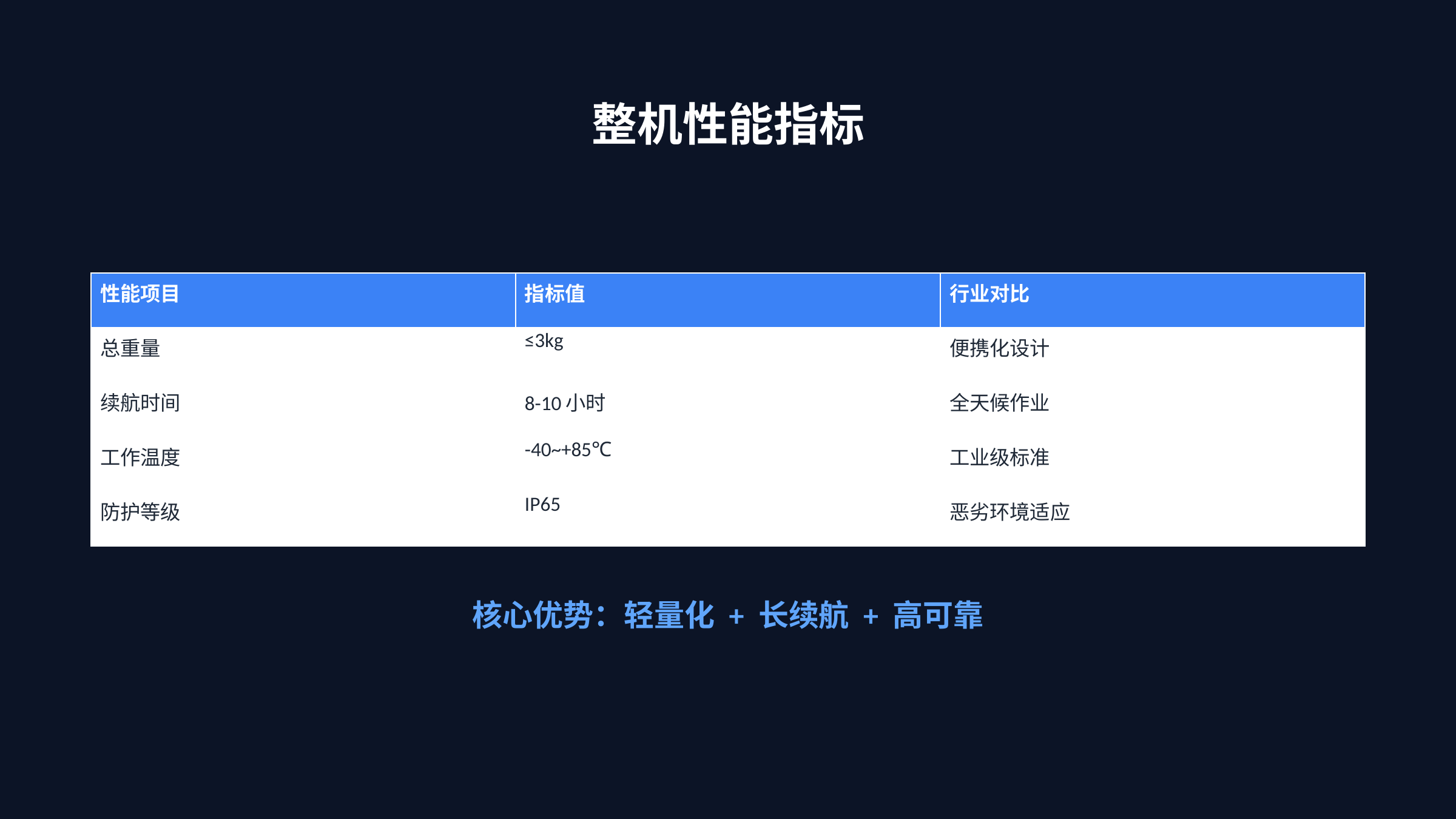

整机性能指标
| 性能项目 | 指标值 | 行业对比 |
| --- | --- | --- |
| 总重量 | ≤3kg | 便携化设计 |
| 续航时间 | 8-10小时 | 全天候作业 |
| 工作温度 | -40~+85℃ | 工业级标准 |
| 防护等级 | IP65 | 恶劣环境适应 |
核心优势：轻量化 + 长续航 + 高可靠